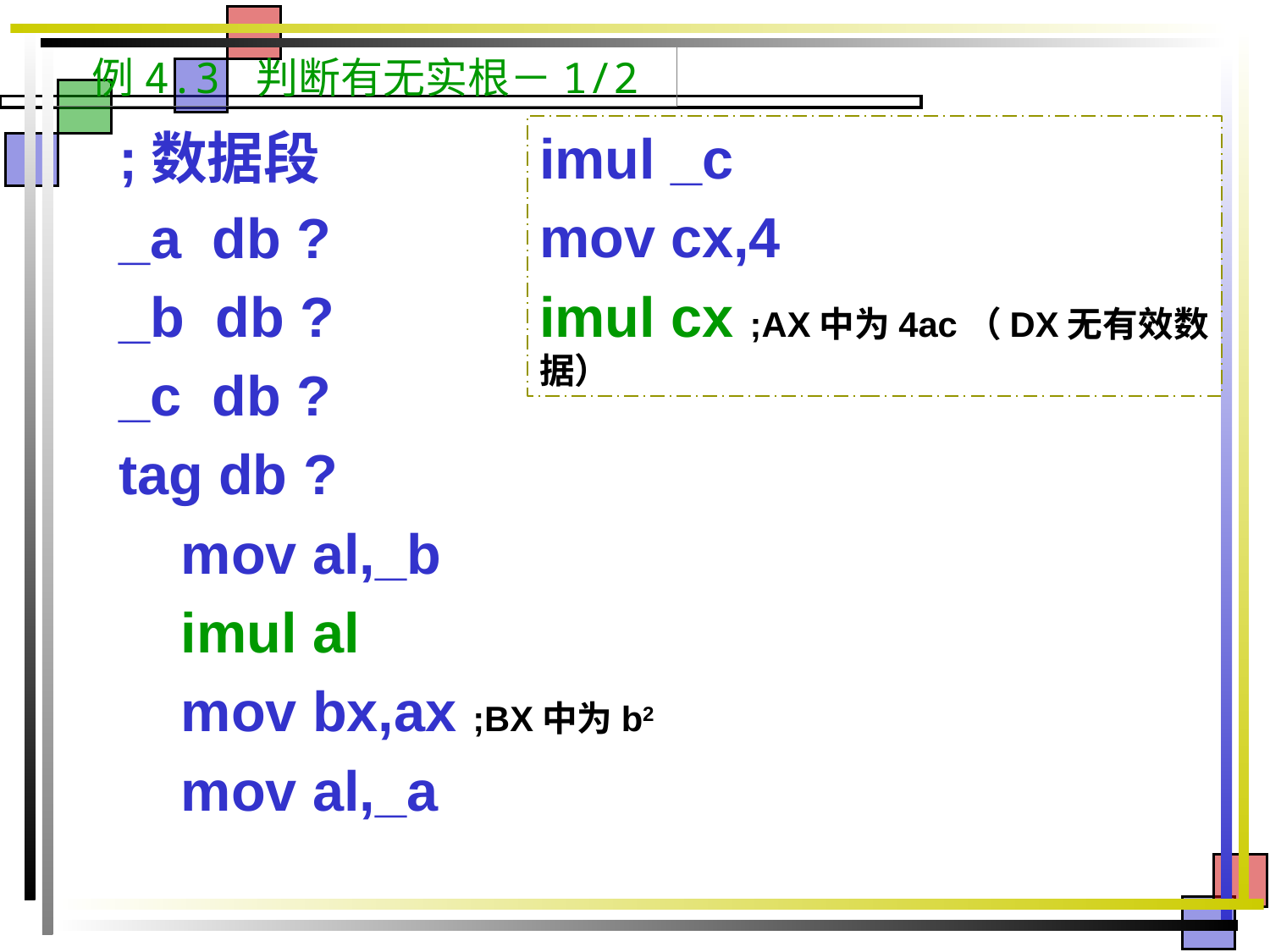

# 例4.3 判断有无实根－1/2
;数据段
_a  db ?
_b  db ?
_c  db ?
tag db ?
    mov al,_b
    imul al
    mov bx,ax ;BX中为b2
    mov al,_a

imul _c
mov cx,4
imul cx ;AX中为4ac（DX无有效数据）